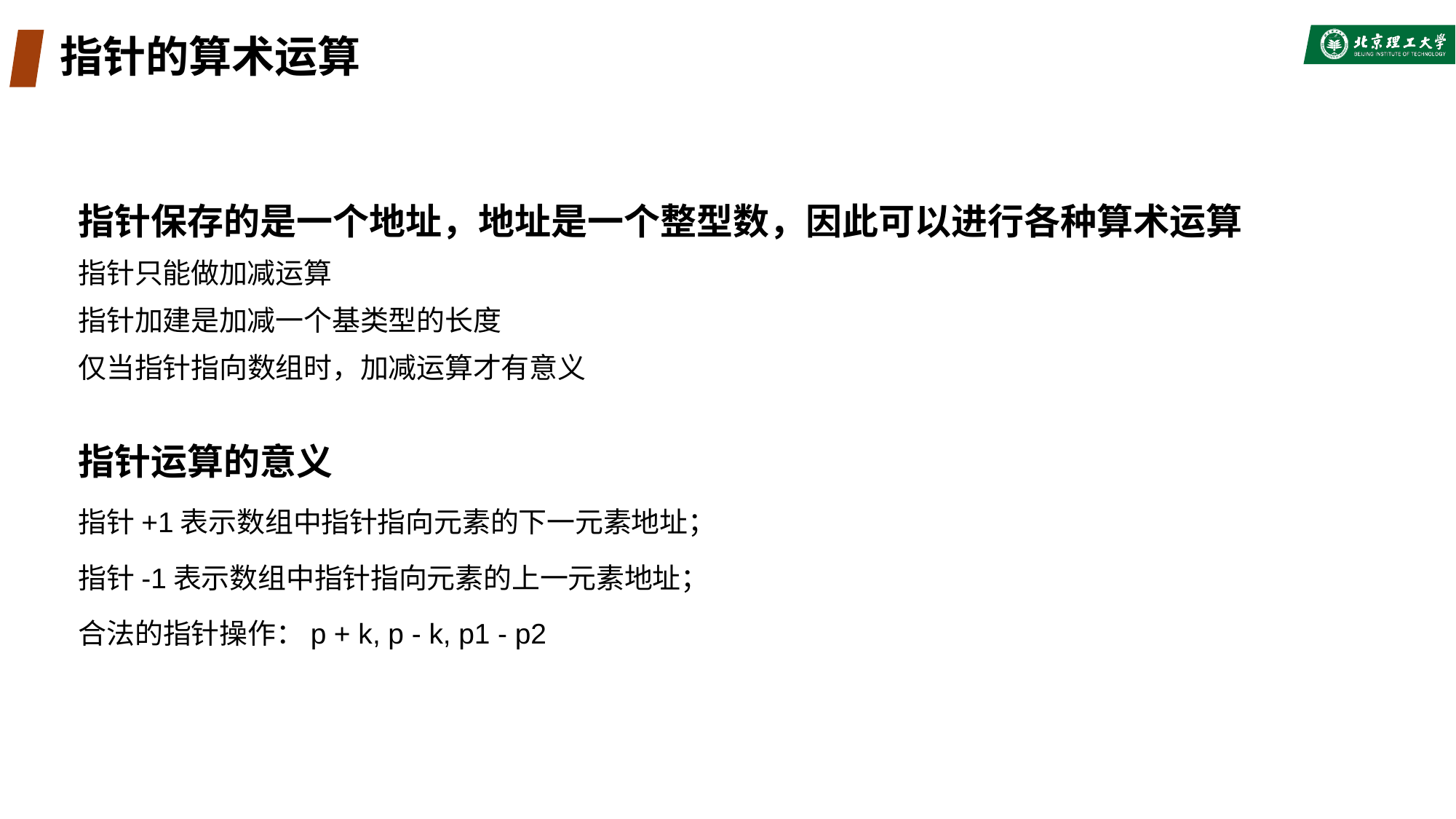

# 指针的算术运算
指针保存的是一个地址，地址是一个整型数，因此可以进行各种算术运算
指针只能做加减运算
指针加建是加减一个基类型的长度
仅当指针指向数组时，加减运算才有意义
指针运算的意义
指针+1表示数组中指针指向元素的下一元素地址；
指针-1表示数组中指针指向元素的上一元素地址；
合法的指针操作：p + k, p - k, p1 - p2